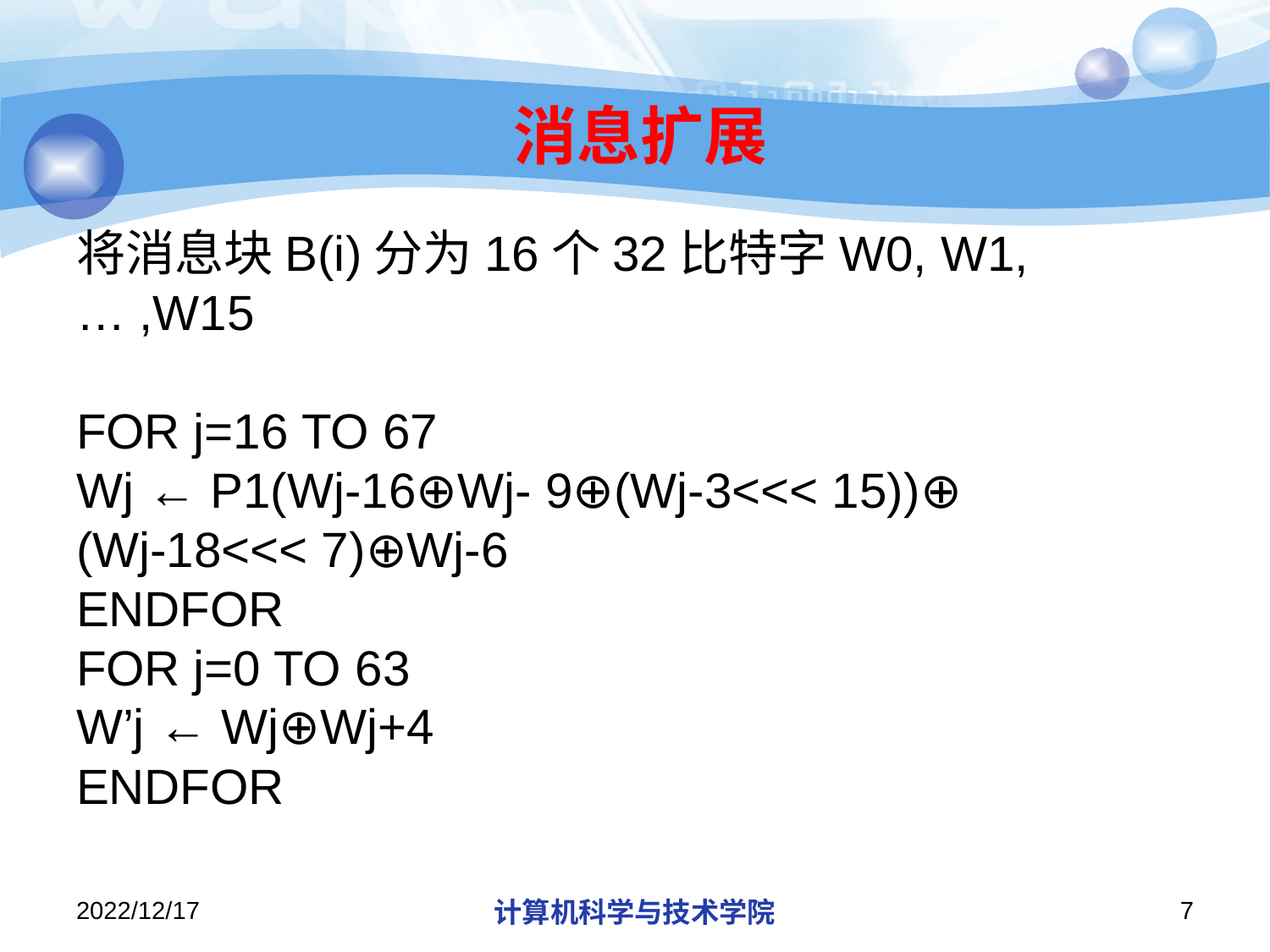

# 消息扩展
将消息块B(i)分为16个32比特字W0, W1, … ,W15

FOR j=16 TO 67
Wj ← P1(Wj-16⊕Wj- 9⊕(Wj-3<<< 15))⊕
(Wj-18<<< 7)⊕Wj-6
ENDFOR
FOR j=0 TO 63
W’j ← Wj⊕Wj+4
ENDFOR

2022/12/17
计算机科学与技术学院
7